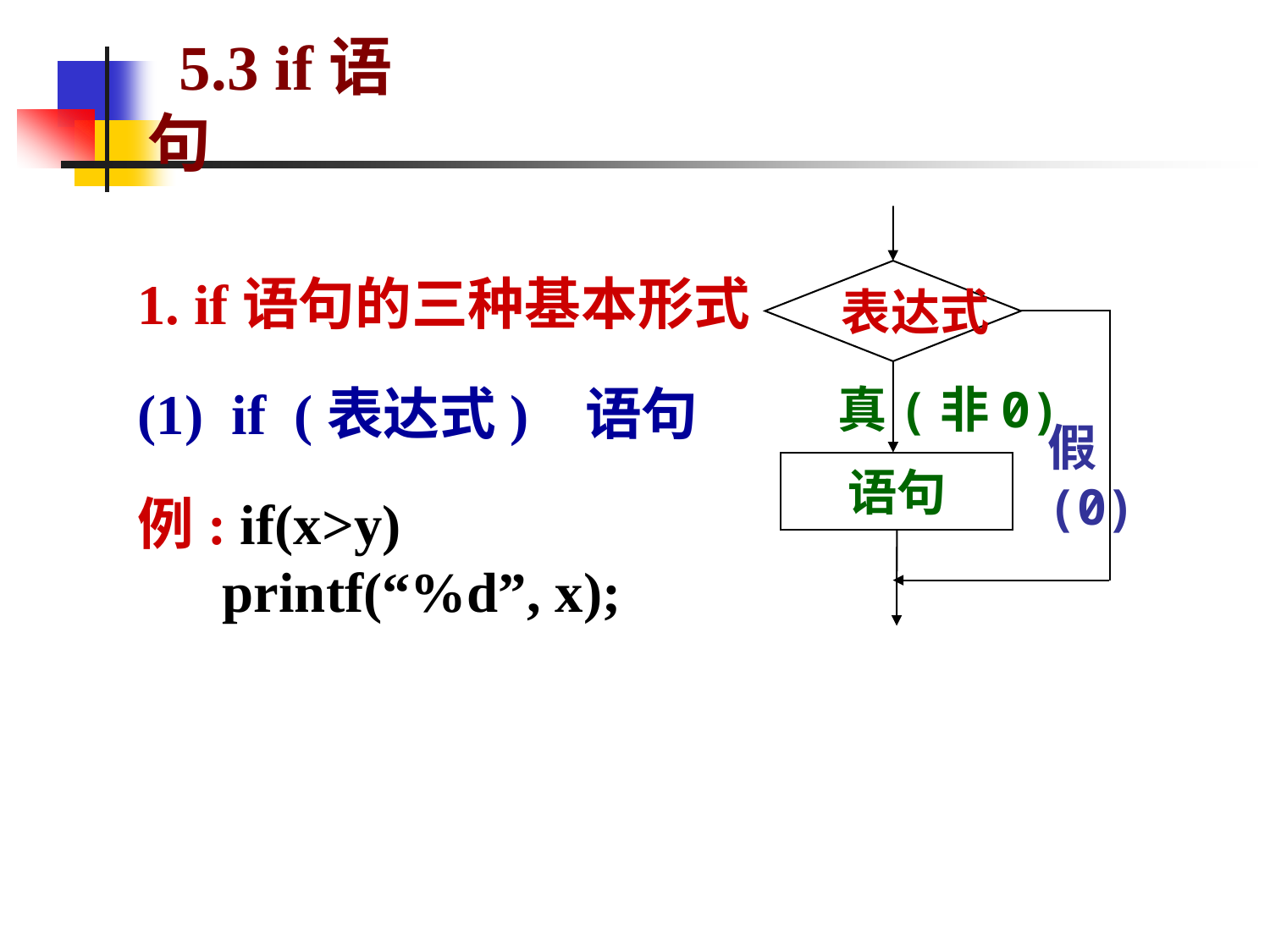

# 5.3 if语句
表达式
真(非0)
假 (0)
语句
1. if语句的三种基本形式

(1)  if  (表达式)   语句

例: if(x>y)
      printf(“%d”, x);